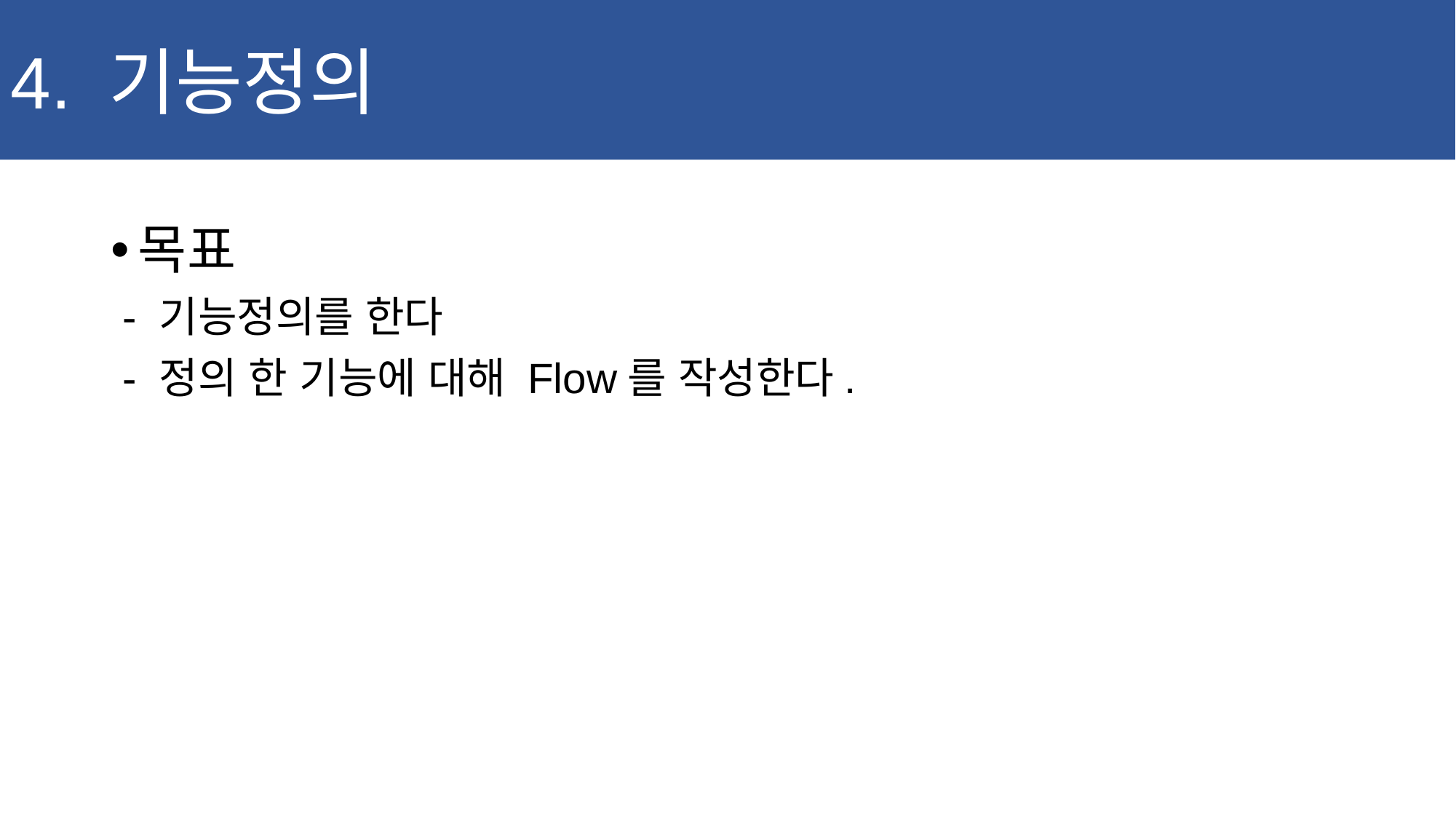

4. 기능정의
목표
 - 기능정의를 한다
 - 정의 한 기능에 대해 Flow를 작성한다.